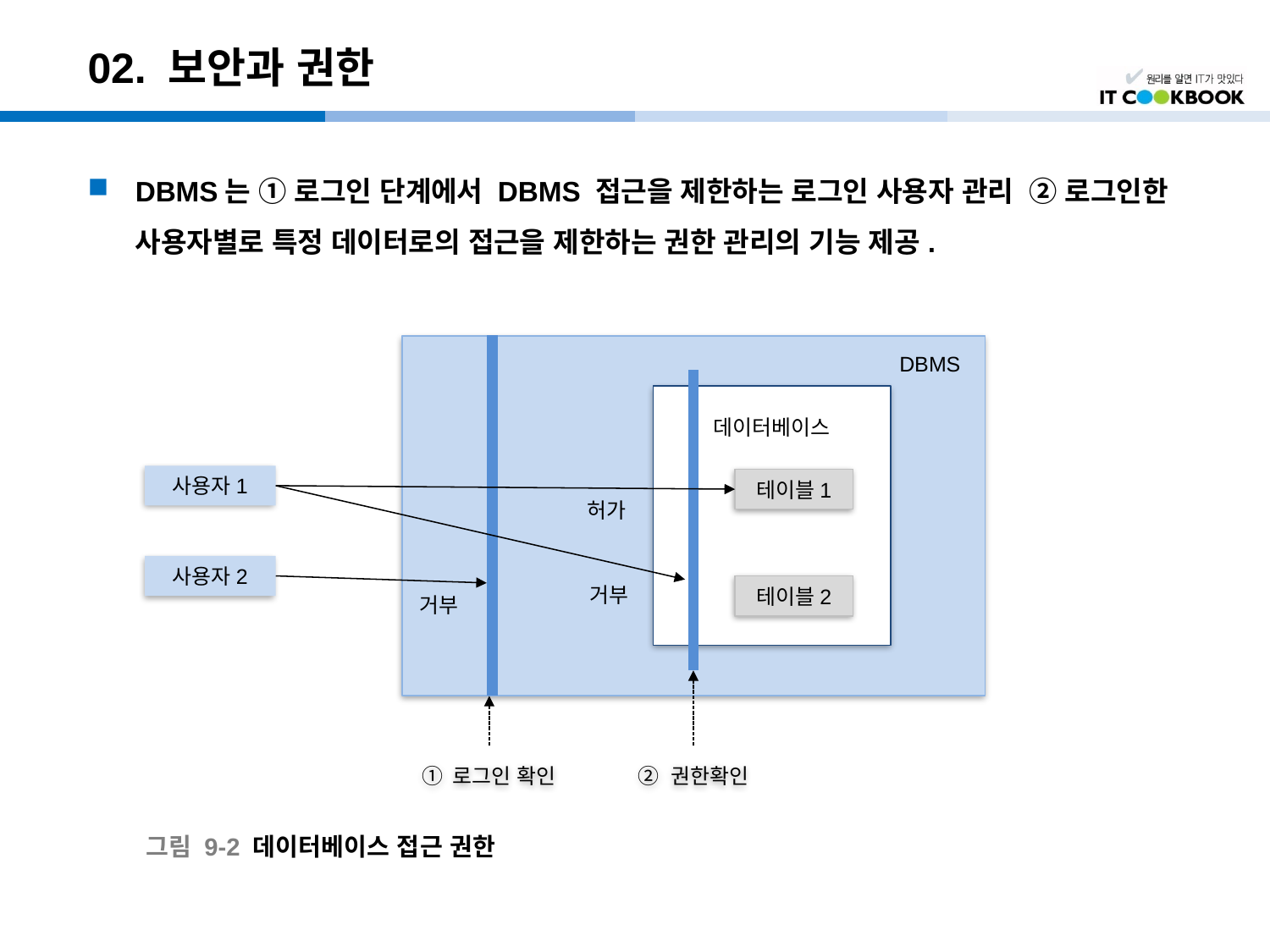

# 02. 보안과 권한
DBMS는 ① 로그인 단계에서 DBMS 접근을 제한하는 로그인 사용자 관리  ② 로그인한 사용자별로 특정 데이터로의 접근을 제한하는 권한 관리의 기능 제공.
DBMS

데이터베이스

사용자1
테이블1
허가
사용자2
거부
테이블2
거부
① 로그인 확인
② 권한확인
그림 9-2 데이터베이스 접근 권한